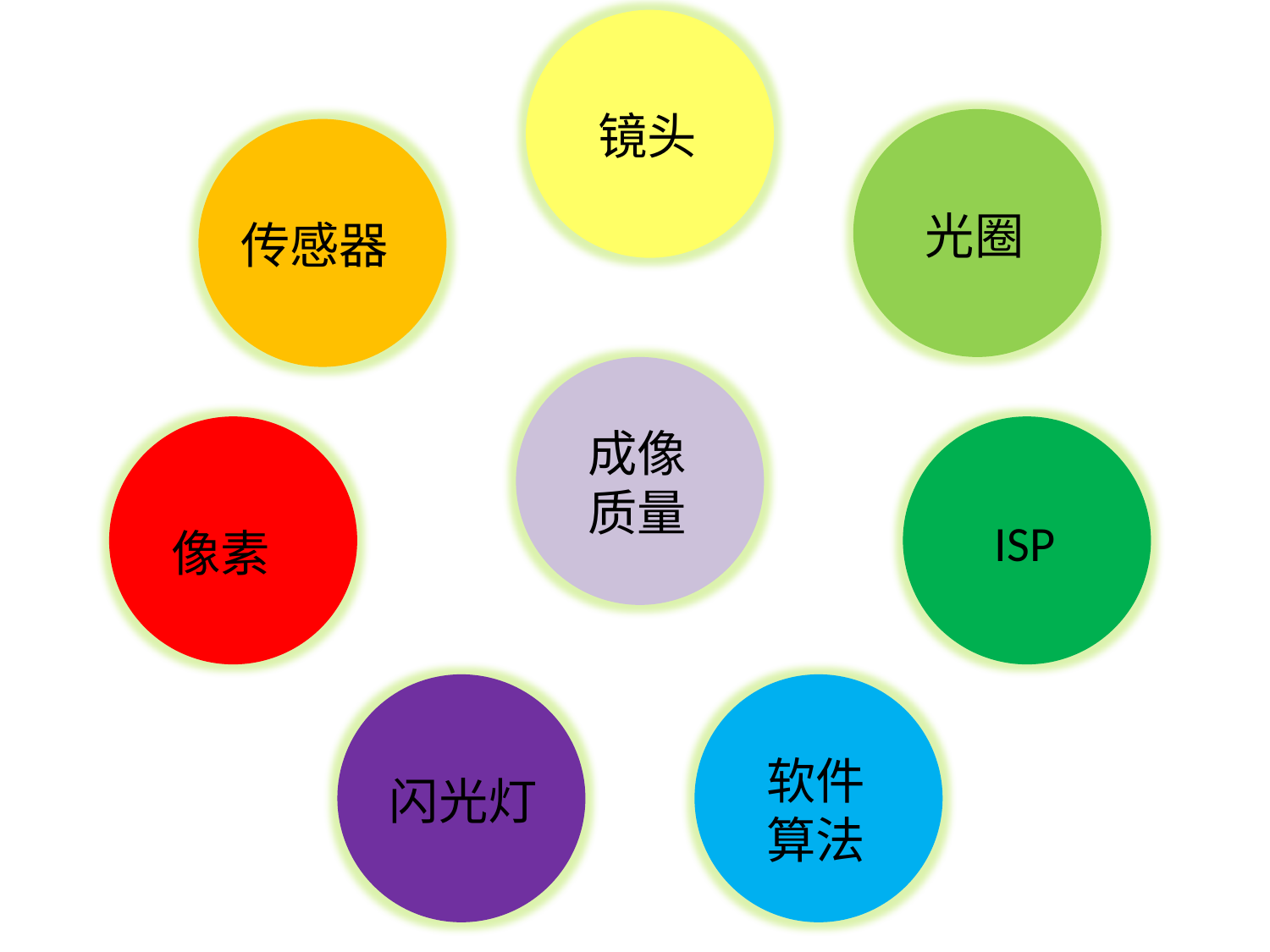

镜头

光圈

传感器

成像质量

像素

ISP

闪光灯

软件算法